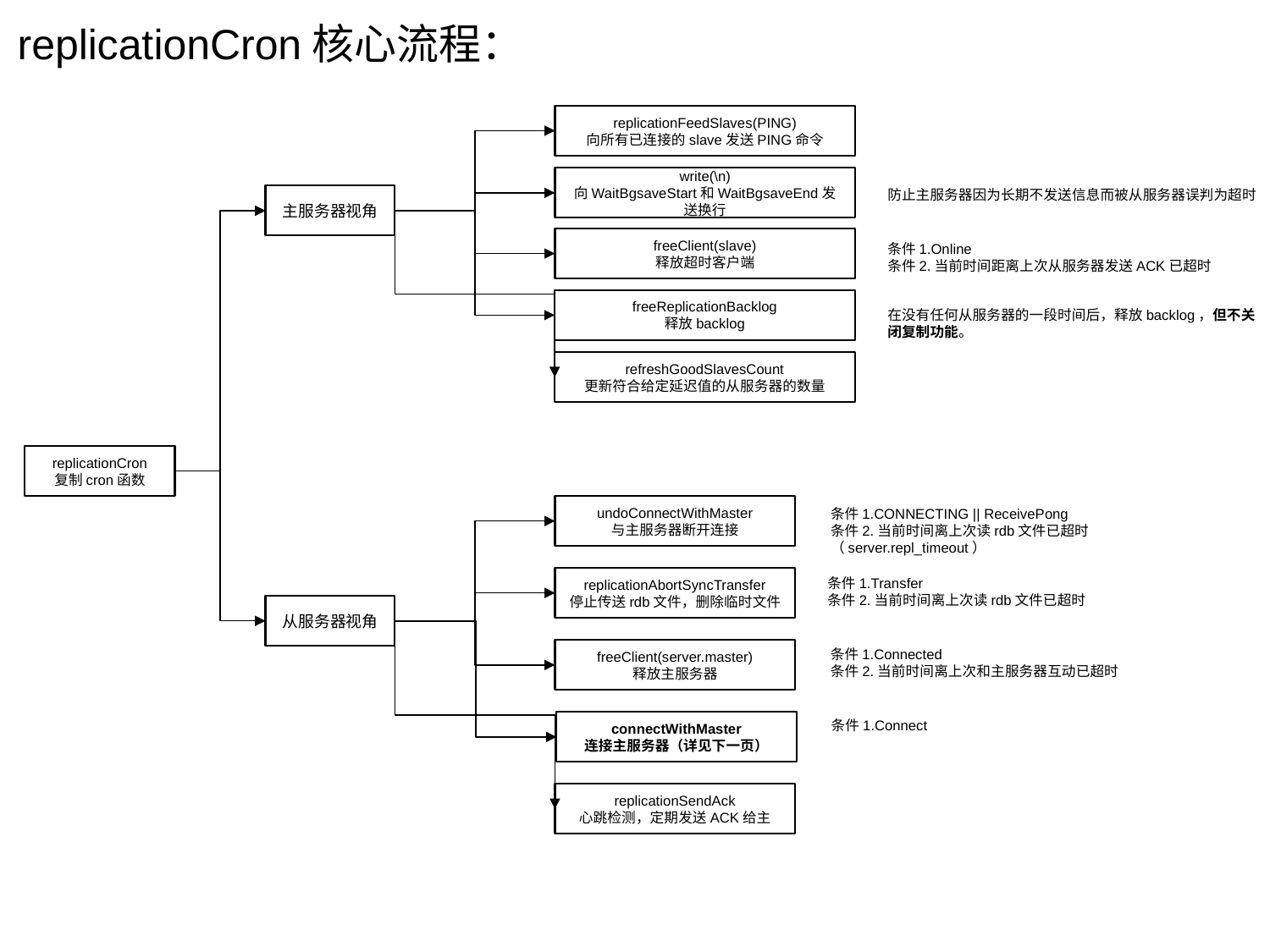

replicationCron核心流程：
replicationFeedSlaves(PING)
向所有已连接的slave发送PING命令
write(\n)
向WaitBgsaveStart和WaitBgsaveEnd发送换行
防止主服务器因为长期不发送信息而被从服务器误判为超时
主服务器视角
freeClient(slave)
释放超时客户端
条件1.Online
条件2.当前时间距离上次从服务器发送ACK已超时
freeReplicationBacklog
释放backlog
在没有任何从服务器的一段时间后，释放backlog，但不关闭复制功能。
refreshGoodSlavesCount
更新符合给定延迟值的从服务器的数量
replicationCron
复制cron函数
undoConnectWithMaster
与主服务器断开连接
条件1.CONNECTING || ReceivePong
条件2.当前时间离上次读rdb文件已超时（server.repl_timeout）
replicationAbortSyncTransfer
停止传送rdb文件，删除临时文件
条件1.Transfer
条件2.当前时间离上次读rdb文件已超时
从服务器视角
条件1.Connected
条件2.当前时间离上次和主服务器互动已超时
freeClient(server.master)
释放主服务器
条件1.Connect
connectWithMaster
连接主服务器（详见下一页）
replicationSendAck
心跳检测，定期发送ACK给主